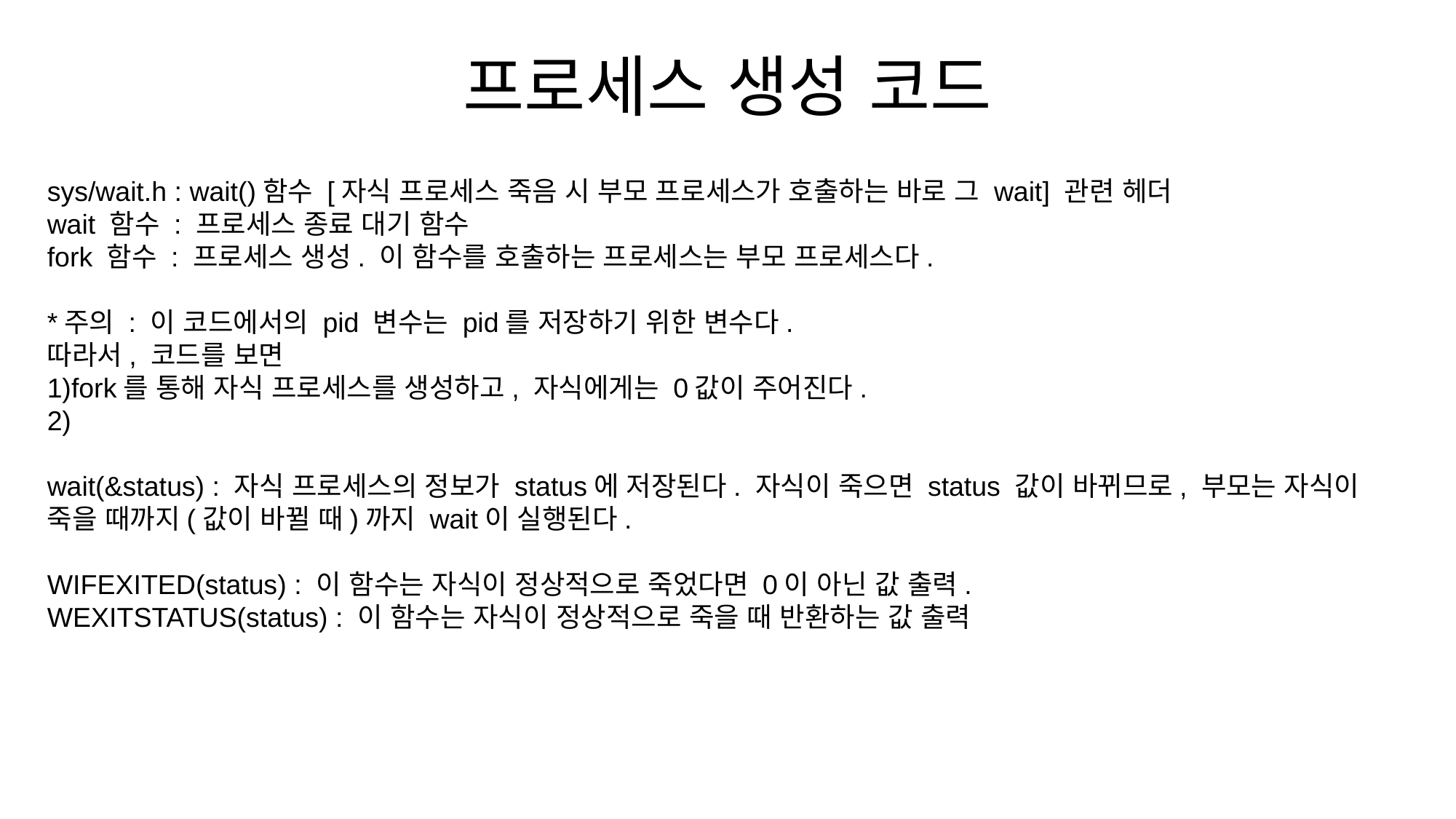

# 프로세스 생성 코드
sys/wait.h : wait()함수 [자식 프로세스 죽음 시 부모 프로세스가 호출하는 바로 그 wait] 관련 헤더
wait 함수 : 프로세스 종료 대기 함수
fork 함수 : 프로세스 생성. 이 함수를 호출하는 프로세스는 부모 프로세스다.

*주의 : 이 코드에서의 pid 변수는 pid를 저장하기 위한 변수다.
따라서, 코드를 보면
1)fork를 통해 자식 프로세스를 생성하고, 자식에게는 0값이 주어진다.
2)

wait(&status) : 자식 프로세스의 정보가 status에 저장된다. 자식이 죽으면 status 값이 바뀌므로, 부모는 자식이 죽을 때까지(값이 바뀔 때)까지 wait이 실행된다.

WIFEXITED(status) : 이 함수는 자식이 정상적으로 죽었다면 0이 아닌 값 출력.
WEXITSTATUS(status) : 이 함수는 자식이 정상적으로 죽을 때 반환하는 값 출력